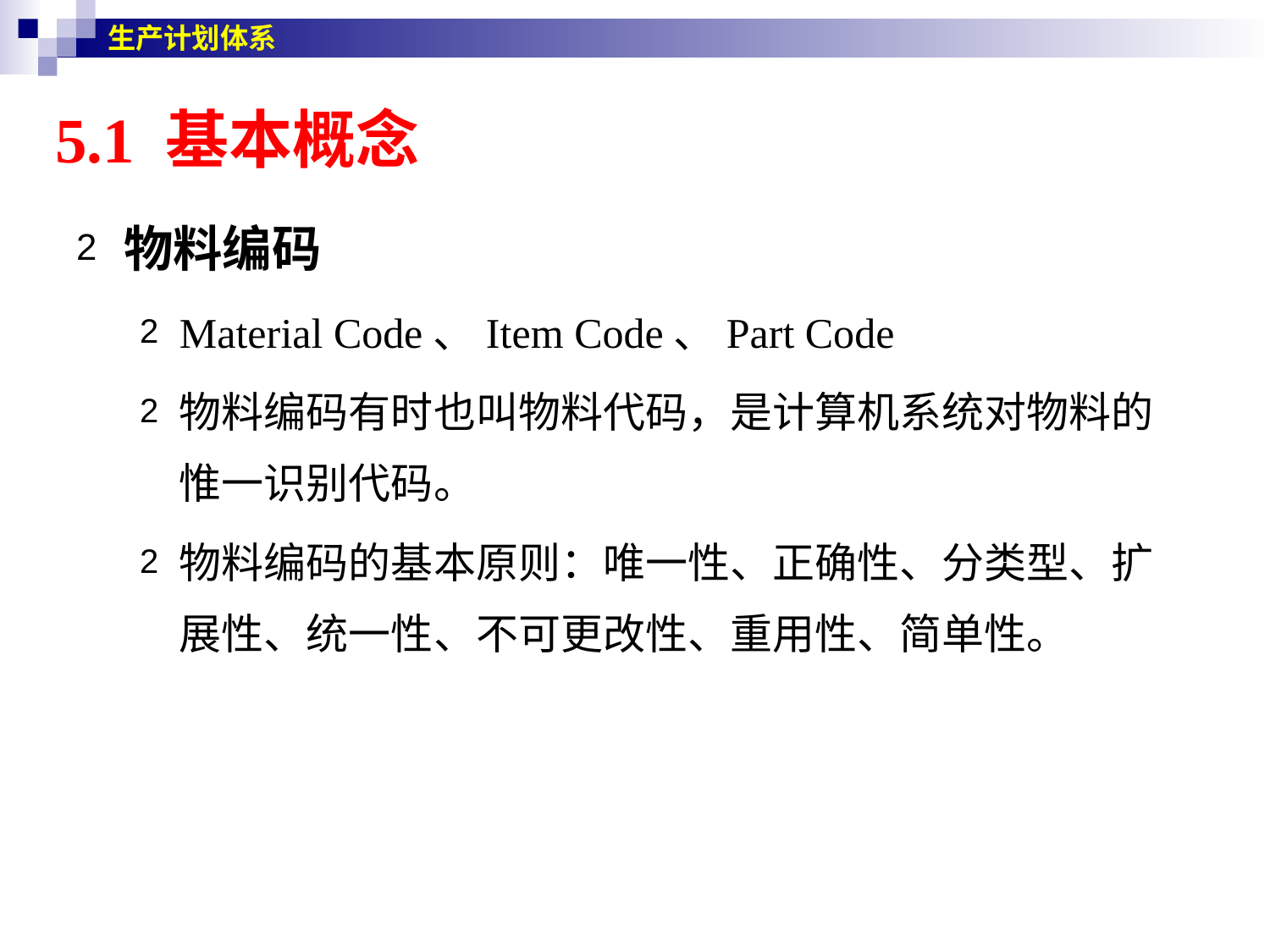

生产计划体系
5.1 基本概念
物料编码
Material Code、Item Code、Part Code
物料编码有时也叫物料代码，是计算机系统对物料的惟一识别代码。
物料编码的基本原则：唯一性、正确性、分类型、扩展性、统一性、不可更改性、重用性、简单性。